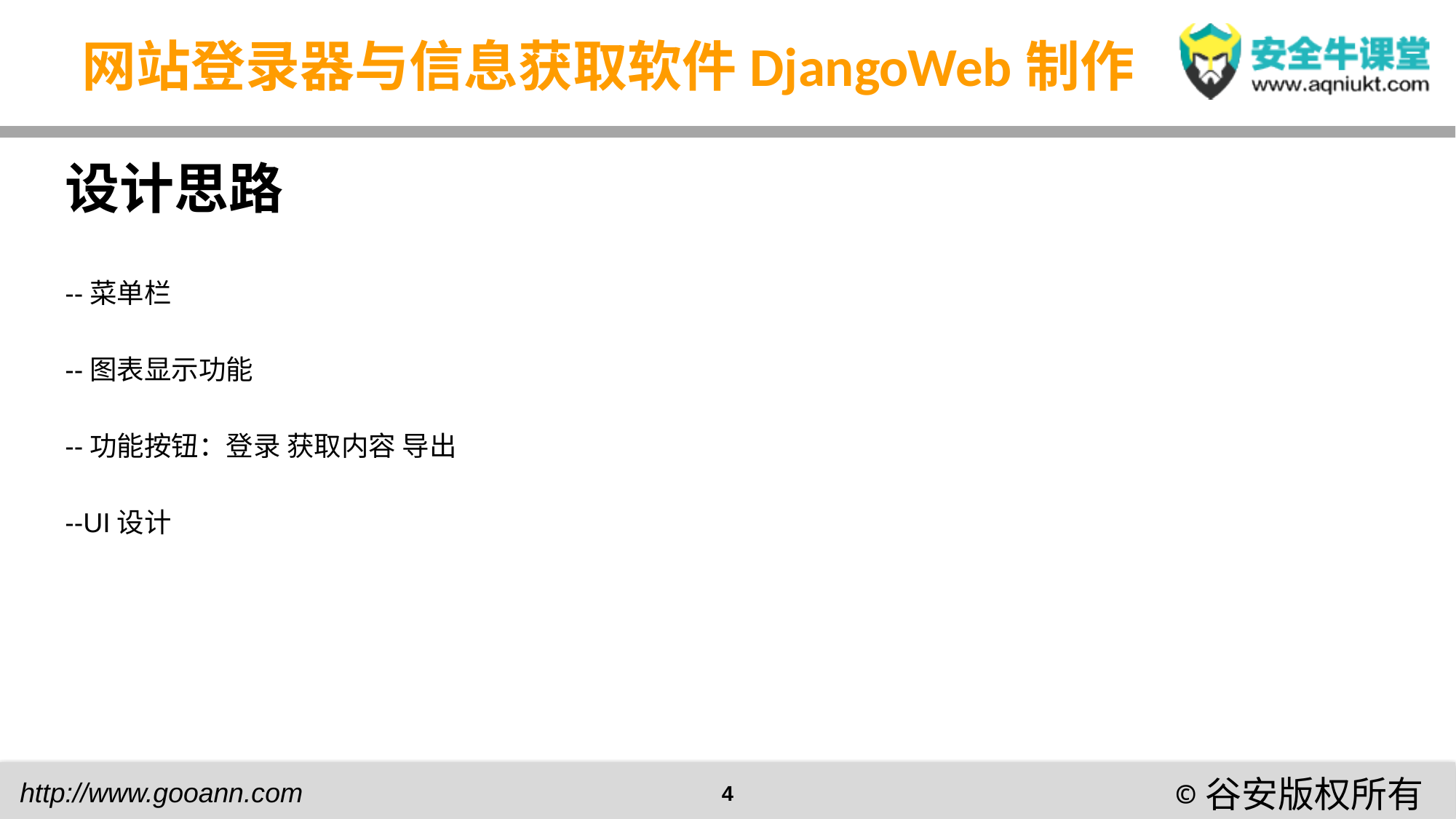

# 网站登录器与信息获取软件DjangoWeb制作
设计思路

--菜单栏

--图表显示功能

--功能按钮：登录 获取内容 导出

--UI设计